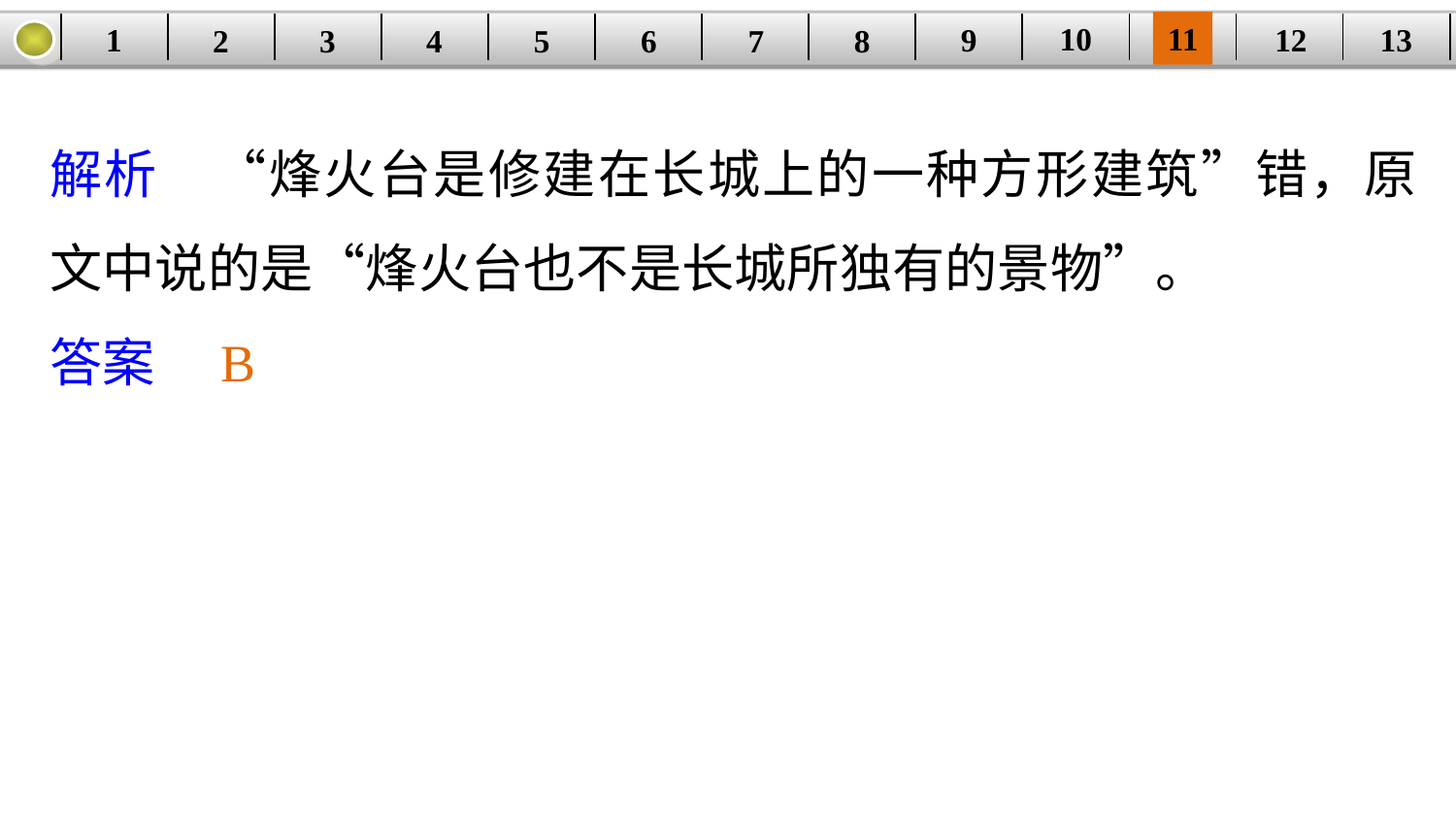

10

11
12
9
13
1
3
4
5
6
8
2
|  |  |  |  |  |  |  |  |  |  |  |  |  |
| --- | --- | --- | --- | --- | --- | --- | --- | --- | --- | --- | --- | --- |
7

解析　“烽火台是修建在长城上的一种方形建筑”错，原文中说的是“烽火台也不是长城所独有的景物”。
答案　B